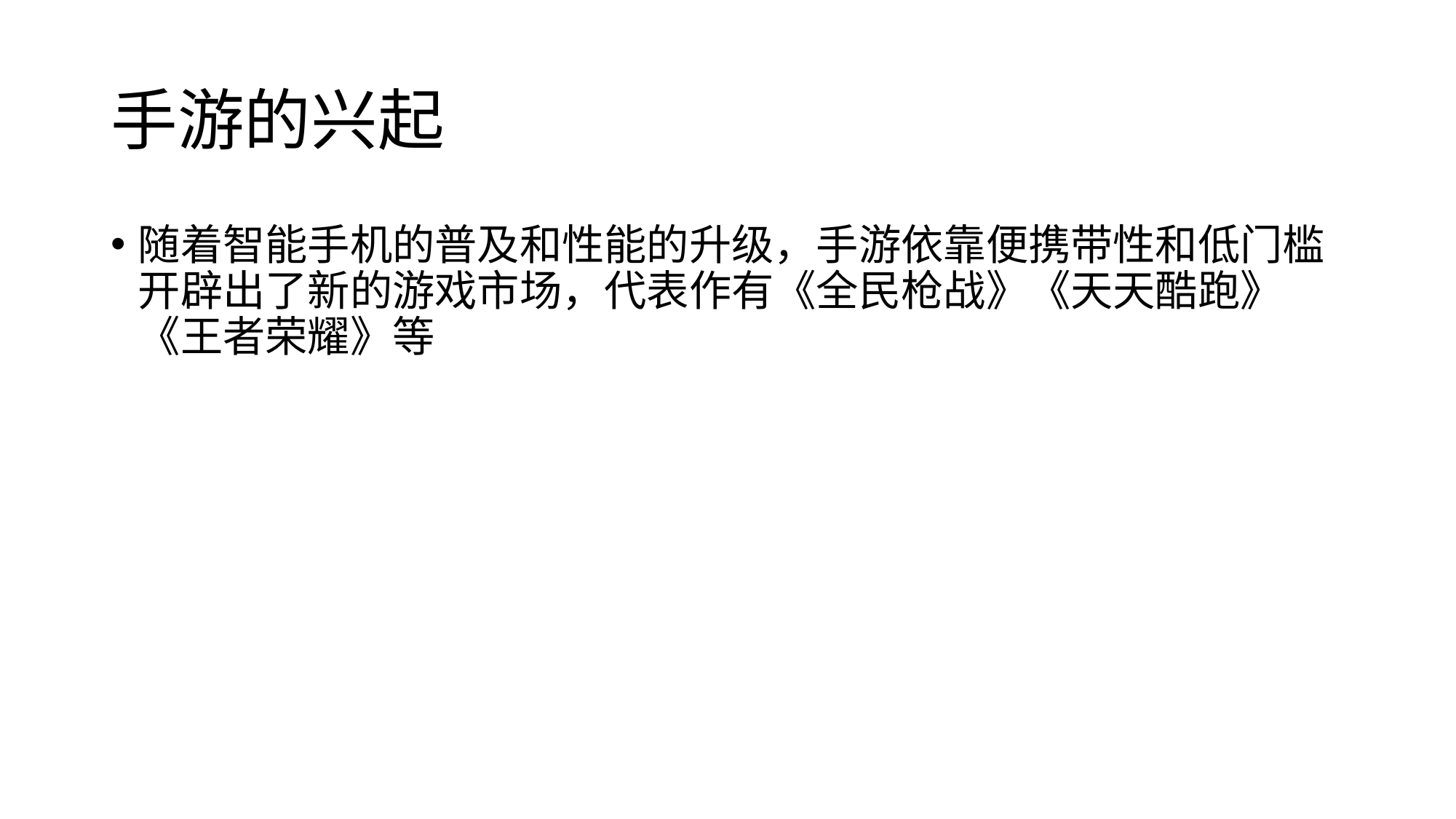

# 手游的兴起
随着智能手机的普及和性能的升级，手游依靠便携带性和低门槛开辟出了新的游戏市场，代表作有《全民枪战》《天天酷跑》《王者荣耀》等